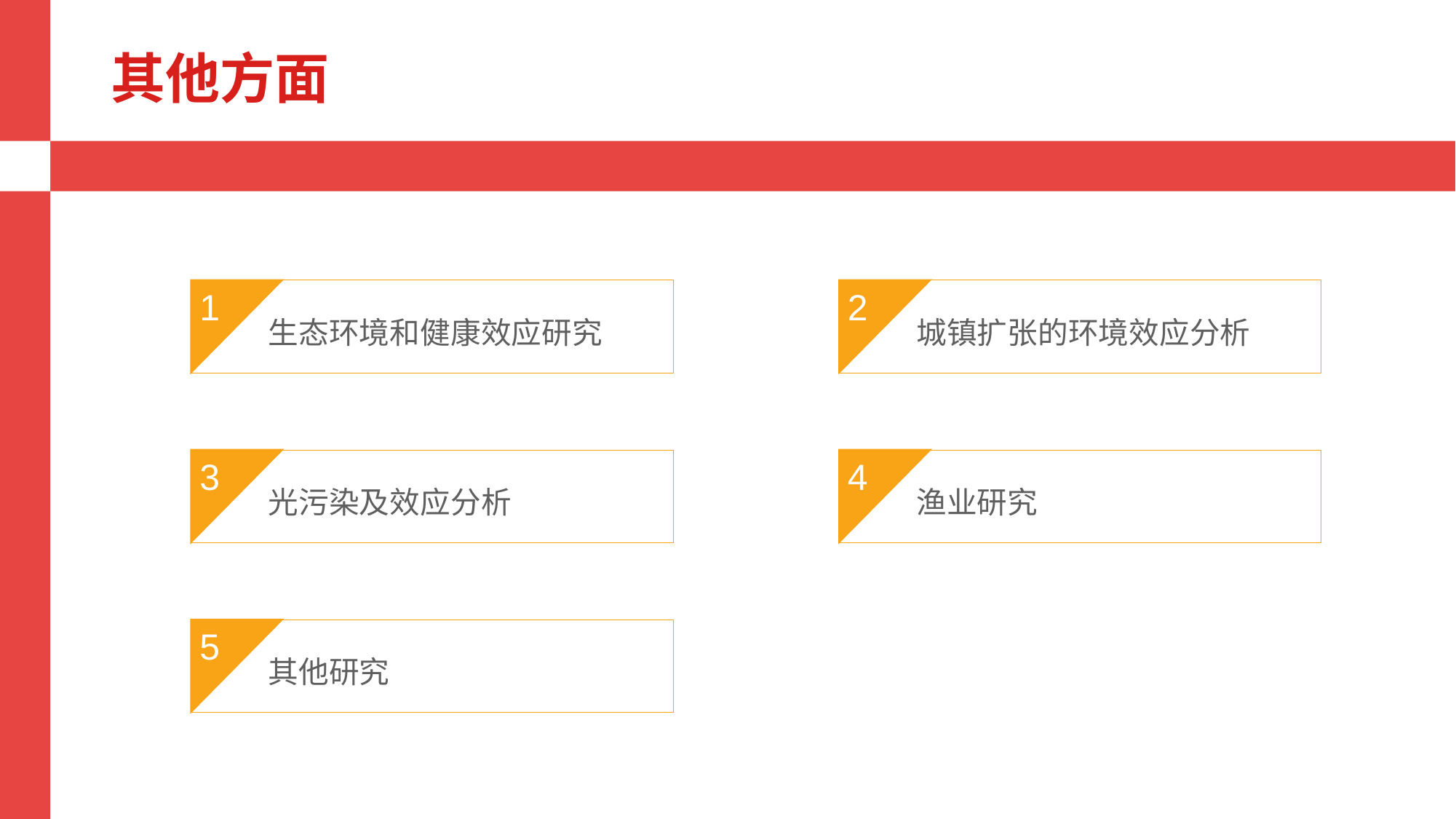

其他方面
2
城镇扩张的环境效应分析
1
生态环境和健康效应研究
4
渔业研究
3
光污染及效应分析
5
其他研究